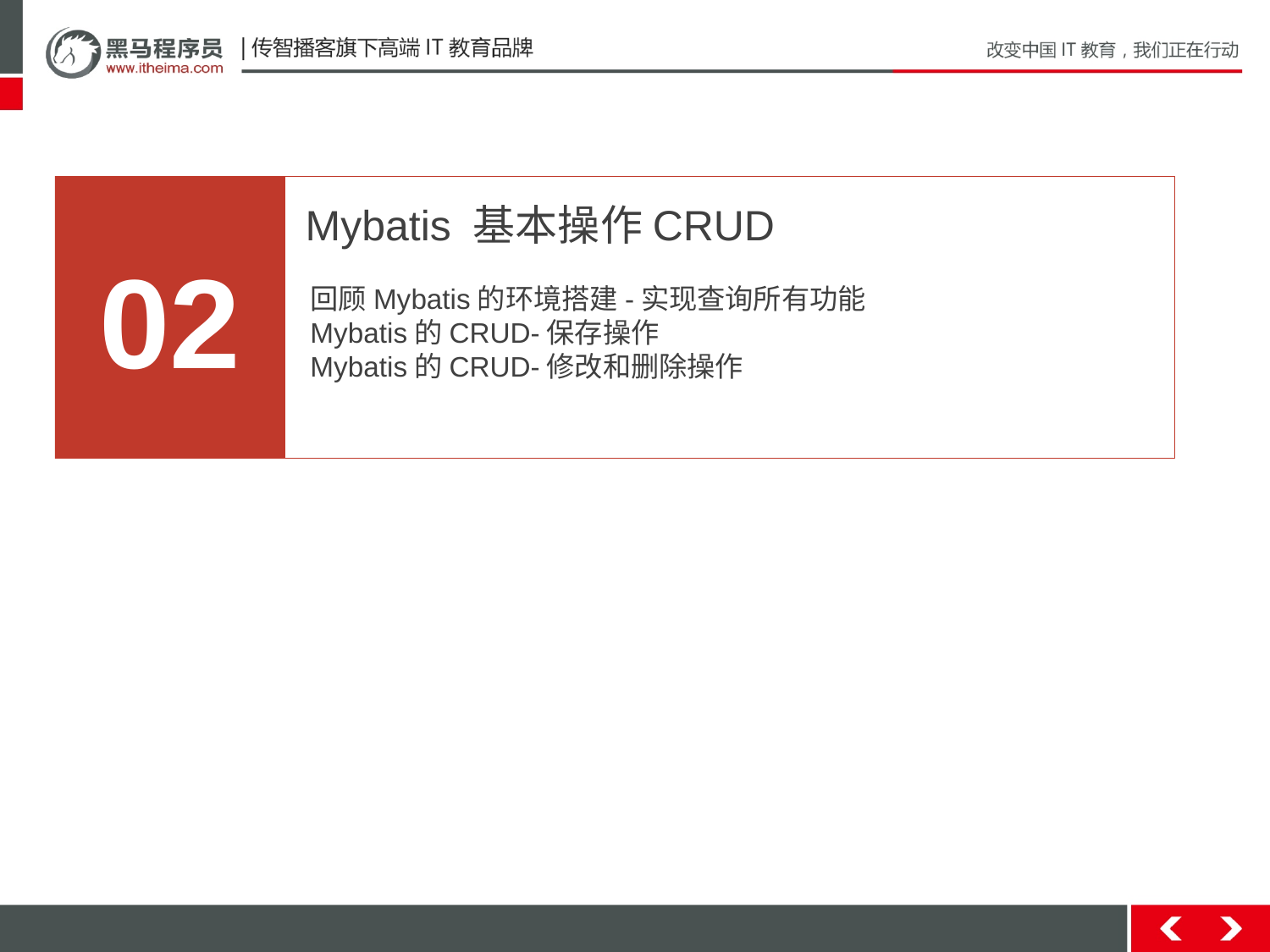

02

Mybatis 基本操作CRUD
回顾Mybatis的环境搭建-实现查询所有功能
Mybatis的CRUD-保存操作
Mybatis的CRUD-修改和删除操作